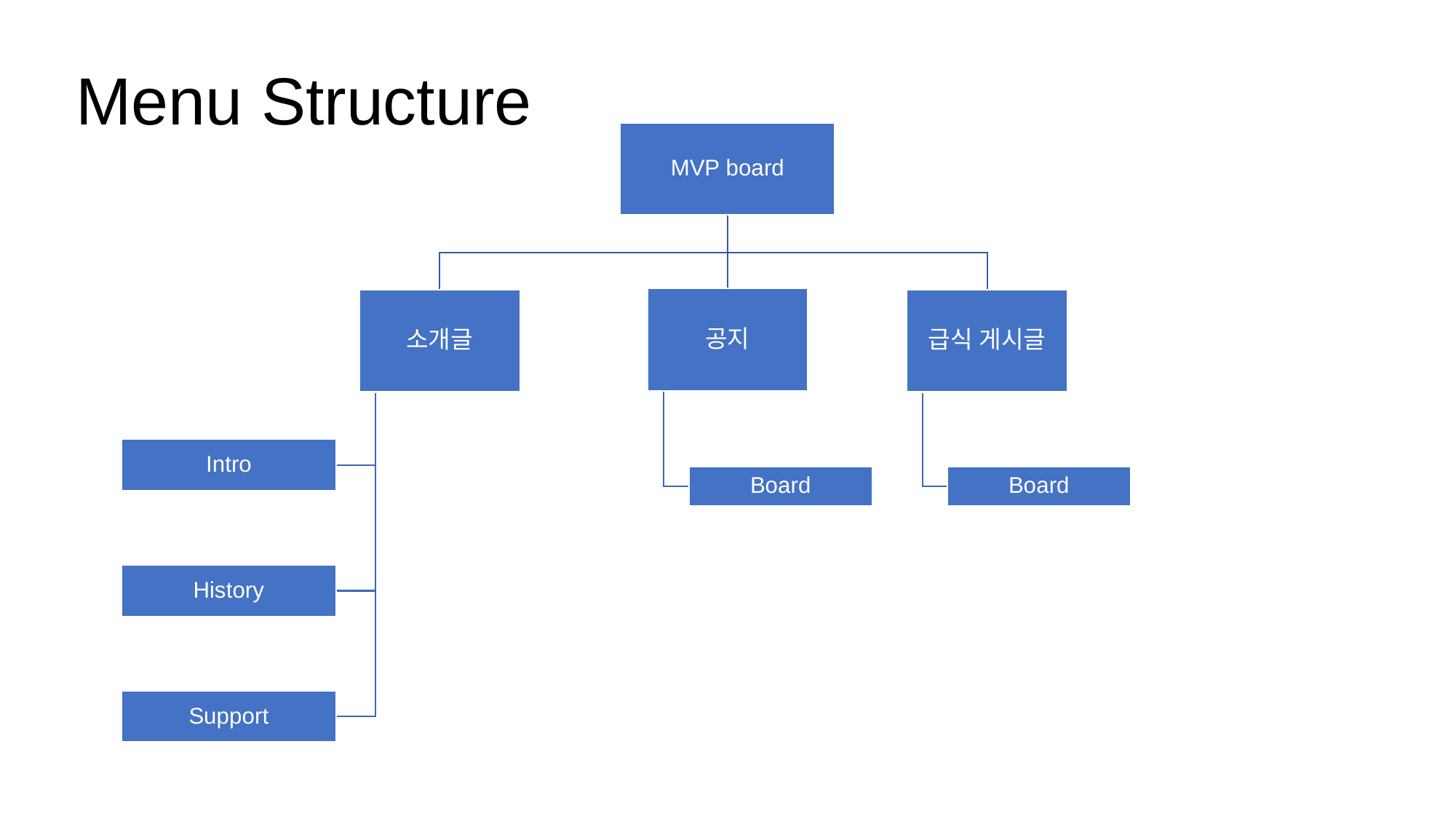

# Menu Structure
MVP board
소개글
Intro
History
Support
공지
Board
급식 게시글
Board